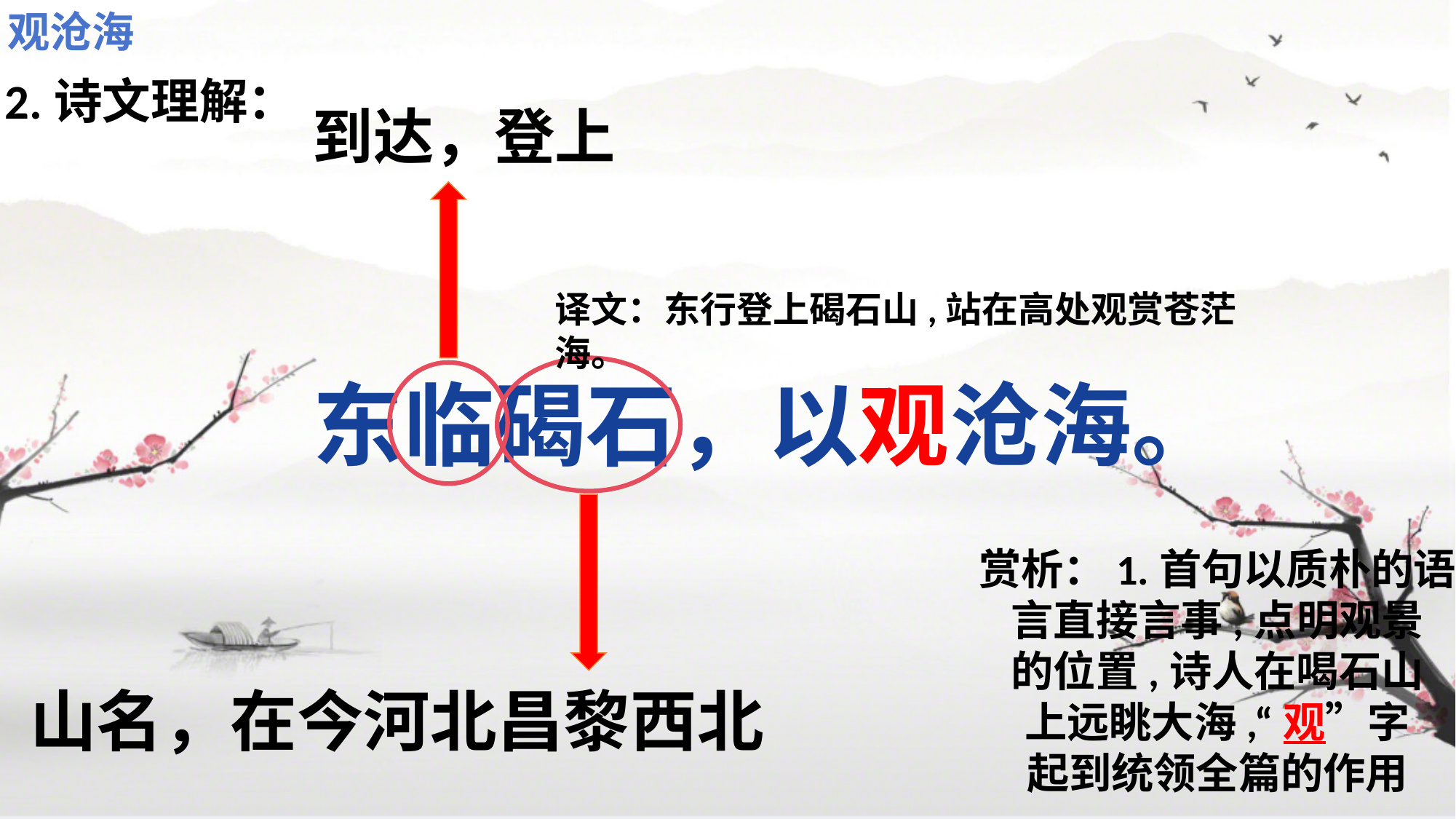

观沧海
水何澹澹，山岛竦峙。
2.诗文理解：
到达，登上

译文：东行登上碣石山,站在高处观赏苍茫海。

东临碣石，以观沧海。

赏析：1.首句以质朴的语
言直接言事,点明观景
的位置,诗人在喝石山
上远眺大海,“观”字
起到统领全篇的作用

山名，在今河北昌黎西北